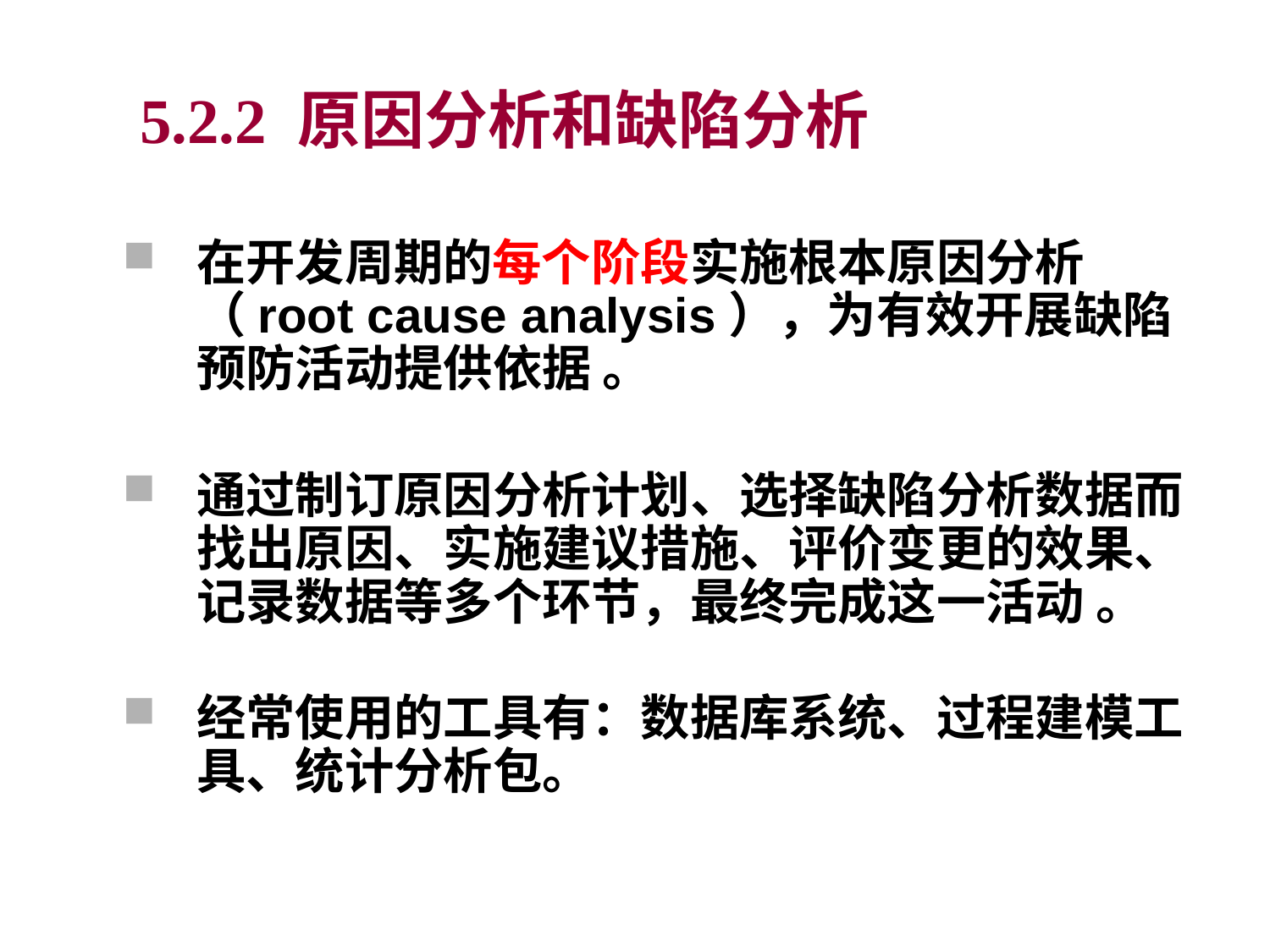

5.2.2 原因分析和缺陷分析
在开发周期的每个阶段实施根本原因分析（root cause analysis），为有效开展缺陷预防活动提供依据 。

通过制订原因分析计划、选择缺陷分析数据而找出原因、实施建议措施、评价变更的效果、记录数据等多个环节，最终完成这一活动 。
经常使用的工具有：数据库系统、过程建模工具、统计分析包。